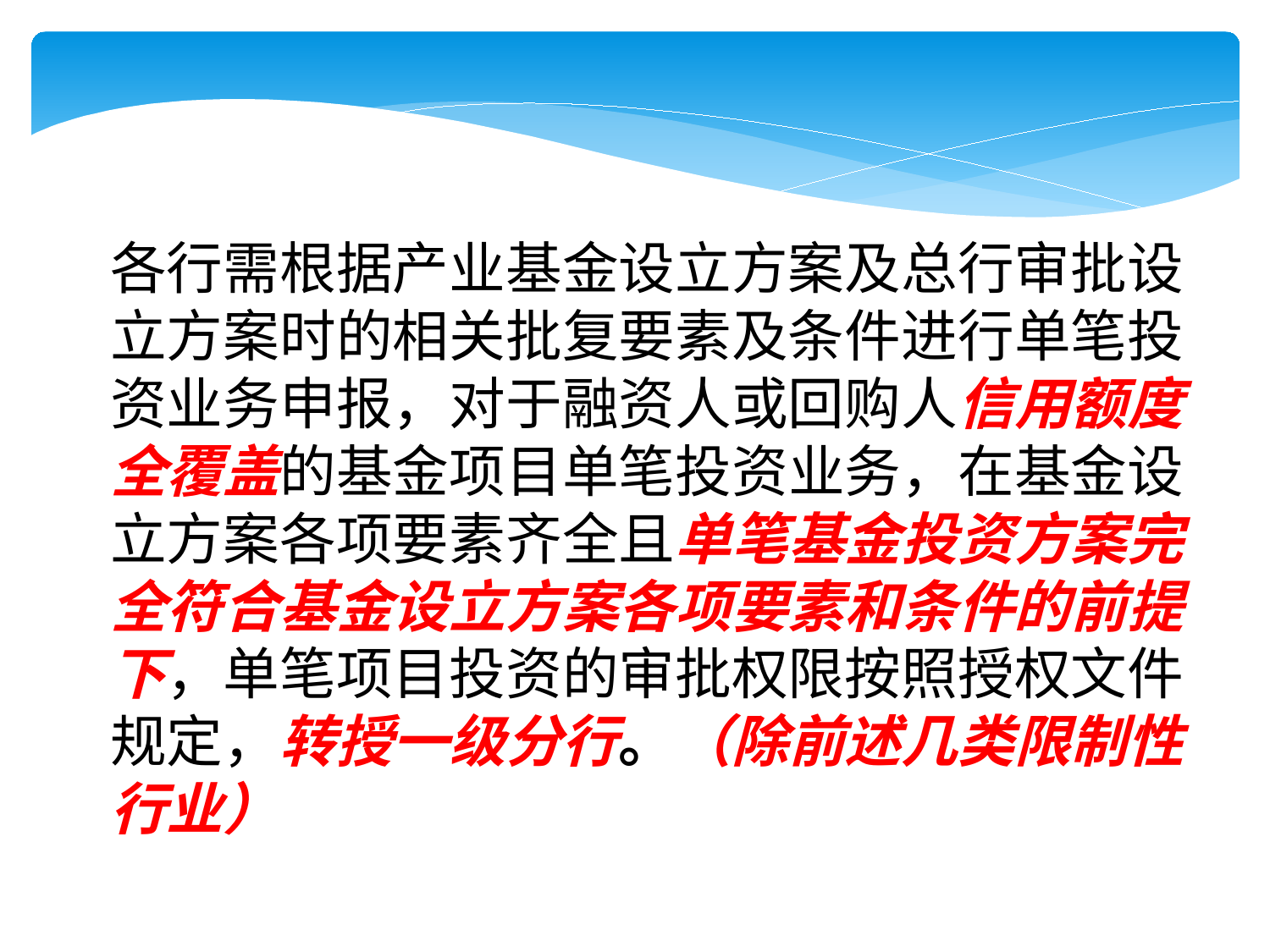

各行需根据产业基金设立方案及总行审批设立方案时的相关批复要素及条件进行单笔投资业务申报，对于融资人或回购人信用额度全覆盖的基金项目单笔投资业务，在基金设立方案各项要素齐全且单笔基金投资方案完全符合基金设立方案各项要素和条件的前提下，单笔项目投资的审批权限按照授权文件规定，转授一级分行。（除前述几类限制性行业）